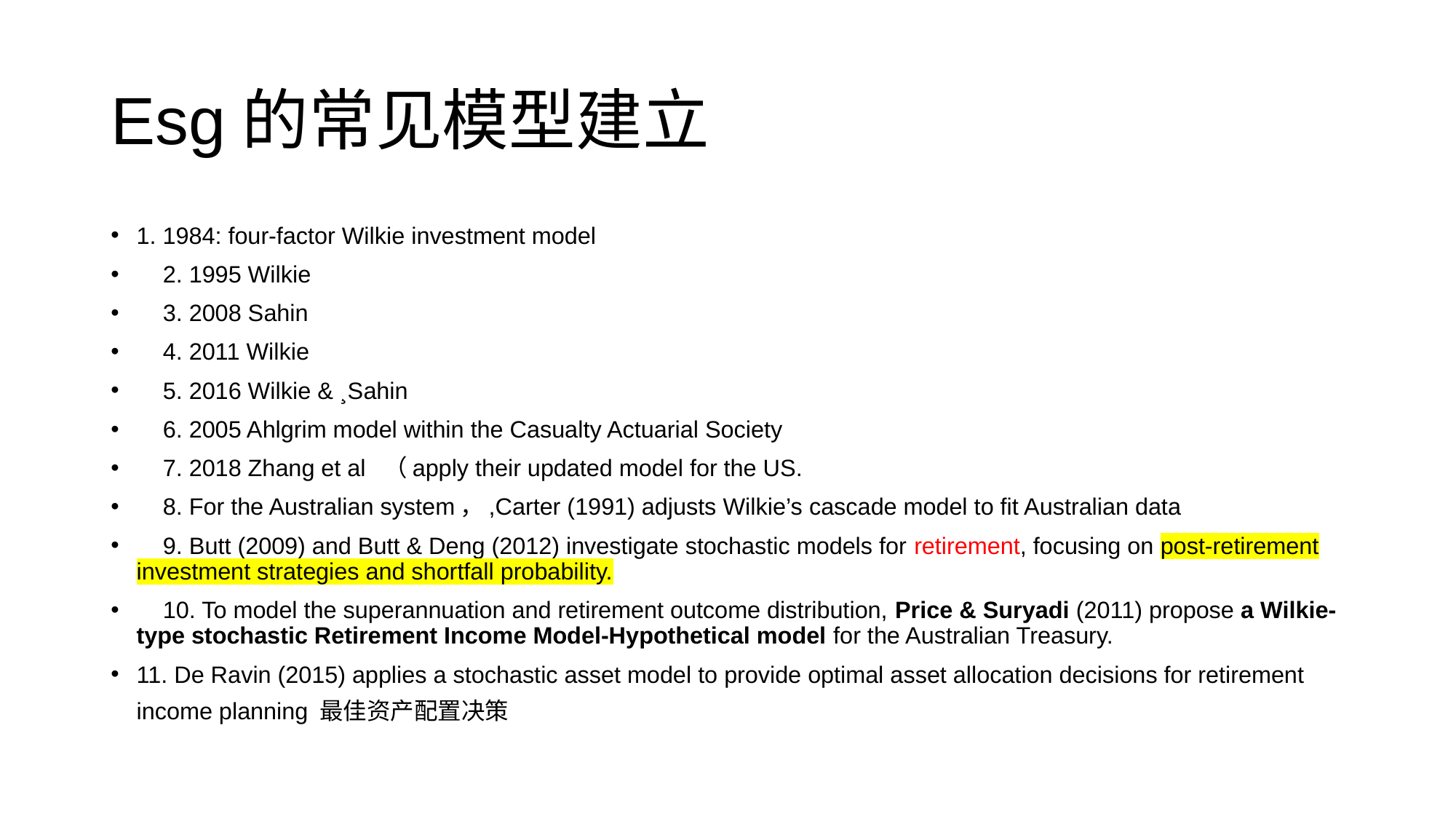

# Esg的常见模型建立
1. 1984: four-factor Wilkie investment model
	2. 1995 Wilkie
	3. 2008 Sahin
	4. 2011 Wilkie
	5. 2016 Wilkie & ¸Sahin
	6. 2005 Ahlgrim model within the Casualty Actuarial Society
	7. 2018 Zhang et al  （apply their updated model for the US.
	8. For the Australian system，,Carter (1991) adjusts Wilkie’s cascade model to fit Australian data
	9. Butt (2009) and Butt & Deng (2012) investigate stochastic models for retirement, focusing on post-retirement investment strategies and shortfall probability.
	10. To model the superannuation and retirement outcome distribution, Price & Suryadi (2011) propose a Wilkie-type stochastic Retirement Income Model-Hypothetical model for the Australian Treasury.
11. De Ravin (2015) applies a stochastic asset model to provide optimal asset allocation decisions for retirement income planning 最佳资产配置决策